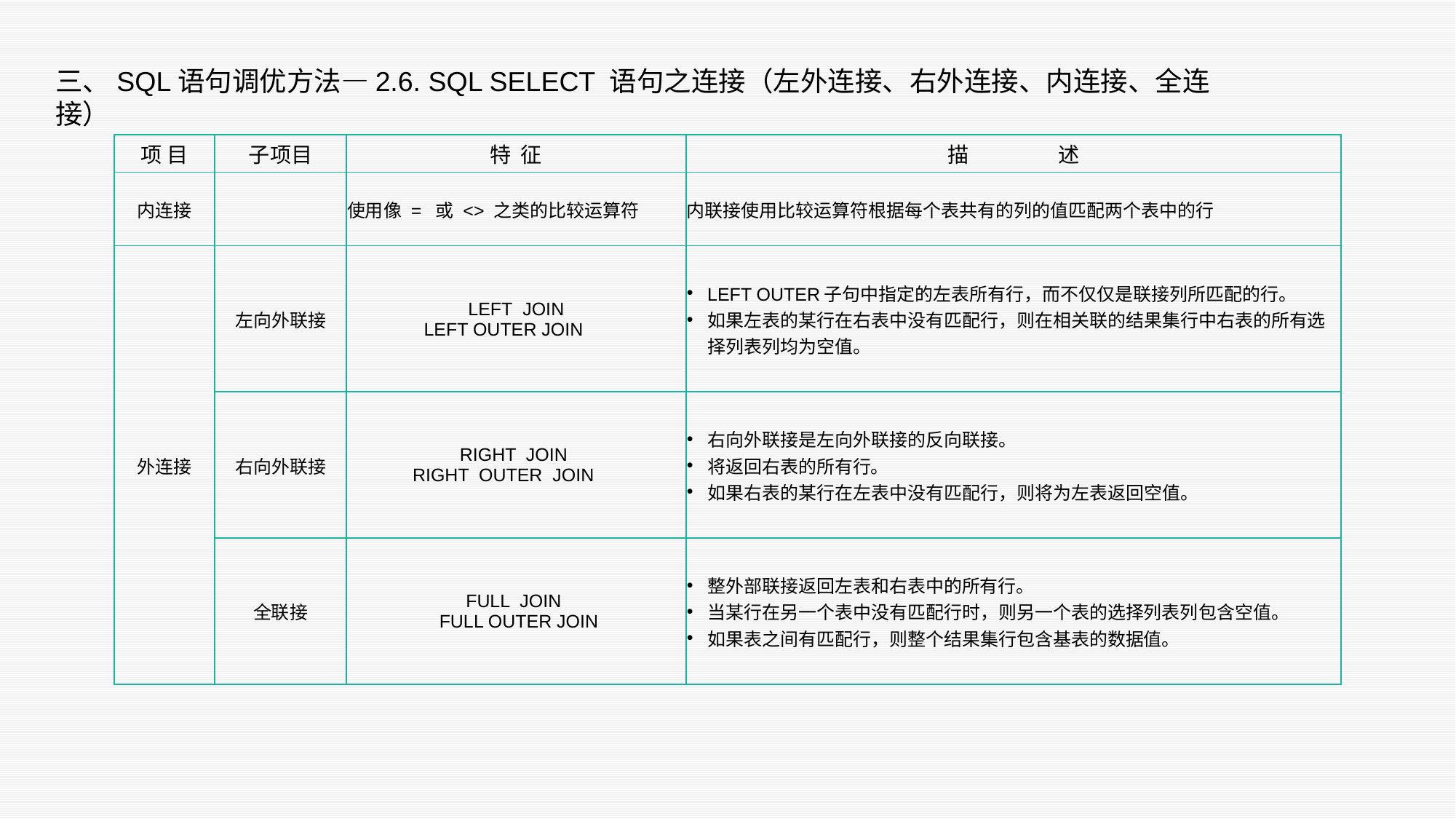

三、SQL语句调优方法—2.6. SQL SELECT 语句之连接（左外连接、右外连接、内连接、全连接）
| 项 目 | 子项目 | 特 征 | 描 述 |
| --- | --- | --- | --- |
| 内连接 |  | 使用像 = 或 <> 之类的比较运算符 | 内联接使用比较运算符根据每个表共有的列的值匹配两个表中的行 |
| 外连接 | 左向外联接 | LEFT  JOIN LEFT OUTER JOIN | LEFT OUTER子句中指定的左表所有行，而不仅仅是联接列所匹配的行。 如果左表的某行在右表中没有匹配行，则在相关联的结果集行中右表的所有选择列表列均为空值。 |
|  | 右向外联接 | RIGHT JOIN RIGHT OUTER JOIN | 右向外联接是左向外联接的反向联接。 将返回右表的所有行。 如果右表的某行在左表中没有匹配行，则将为左表返回空值。 |
|  | 全联接 | FULL JOIN FULL OUTER JOIN | 整外部联接返回左表和右表中的所有行。 当某行在另一个表中没有匹配行时，则另一个表的选择列表列包含空值。 如果表之间有匹配行，则整个结果集行包含基表的数据值。 |